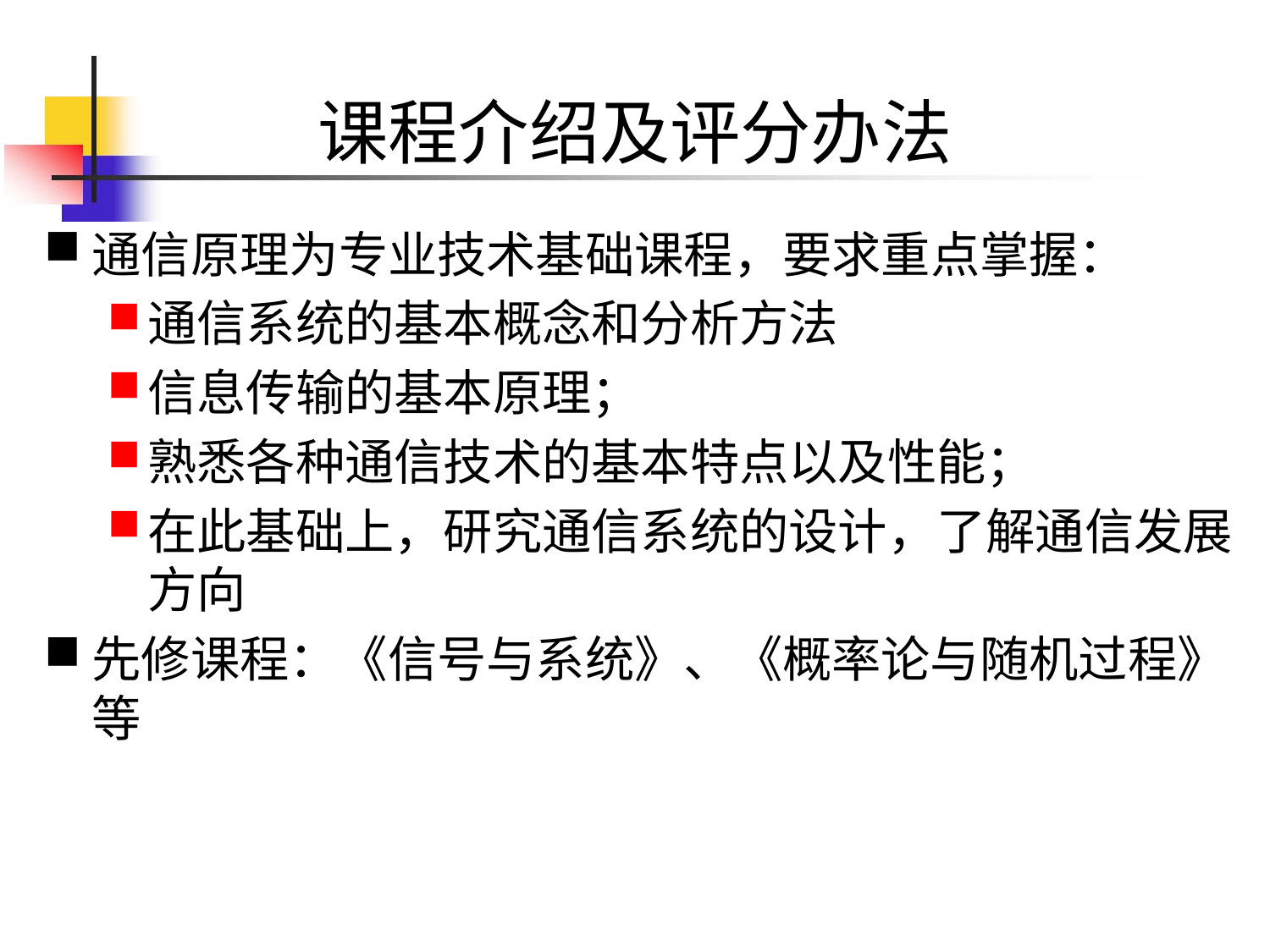

# 课程介绍及评分办法
通信原理为专业技术基础课程，要求重点掌握：
通信系统的基本概念和分析方法
信息传输的基本原理；
熟悉各种通信技术的基本特点以及性能；
在此基础上，研究通信系统的设计，了解通信发展方向
先修课程：《信号与系统》、《概率论与随机过程》等